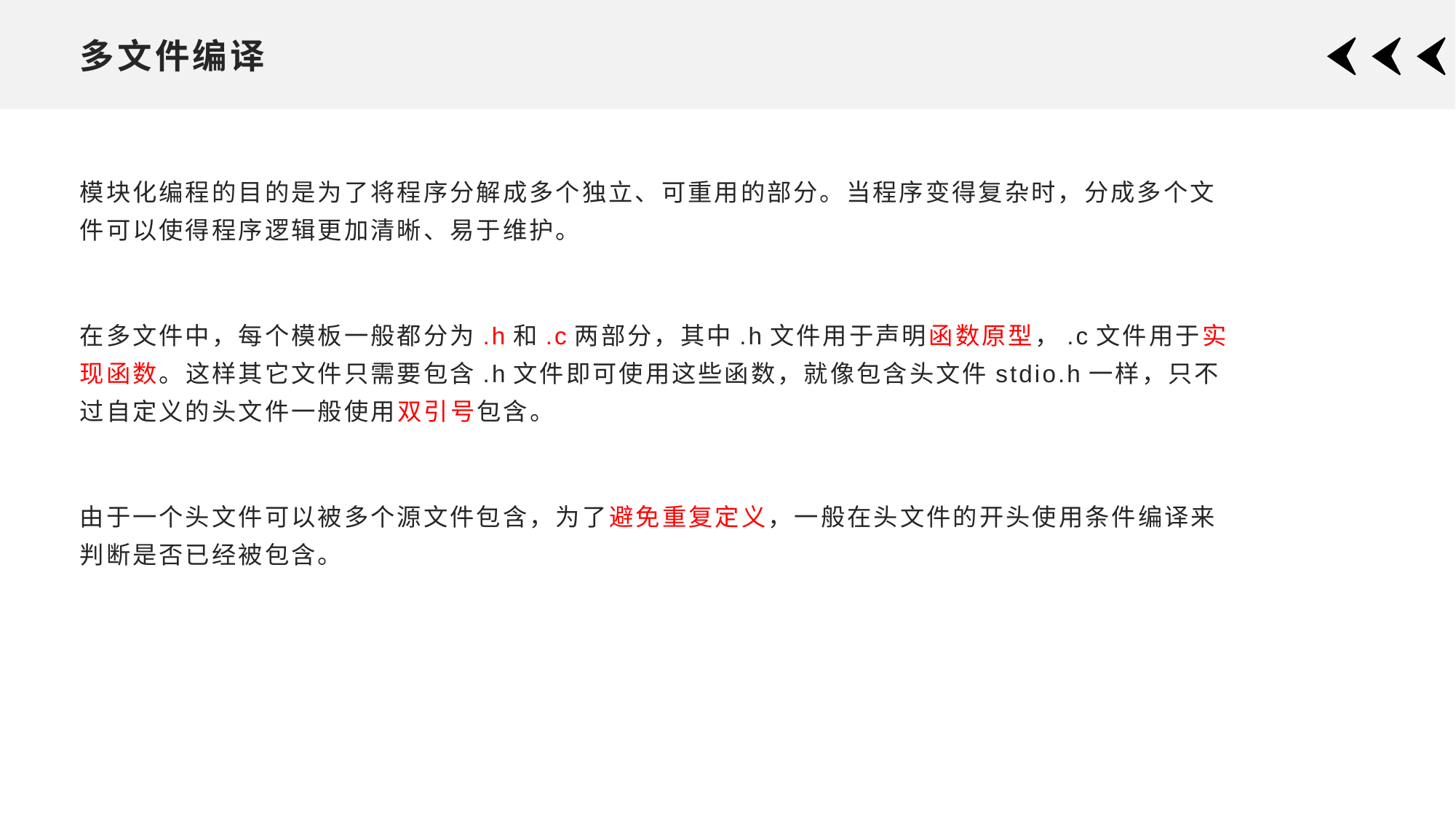

# 多文件编译
模块化编程的目的是为了将程序分解成多个独立、可重用的部分。当程序变得复杂时，分成多个文件可以使得程序逻辑更加清晰、易于维护。

在多文件中，每个模板一般都分为.h和.c两部分，其中.h文件用于声明函数原型，.c文件用于实现函数。这样其它文件只需要包含.h文件即可使用这些函数，就像包含头文件stdio.h一样，只不过自定义的头文件一般使用双引号包含。

由于一个头文件可以被多个源文件包含，为了避免重复定义，一般在头文件的开头使用条件编译来判断是否已经被包含。